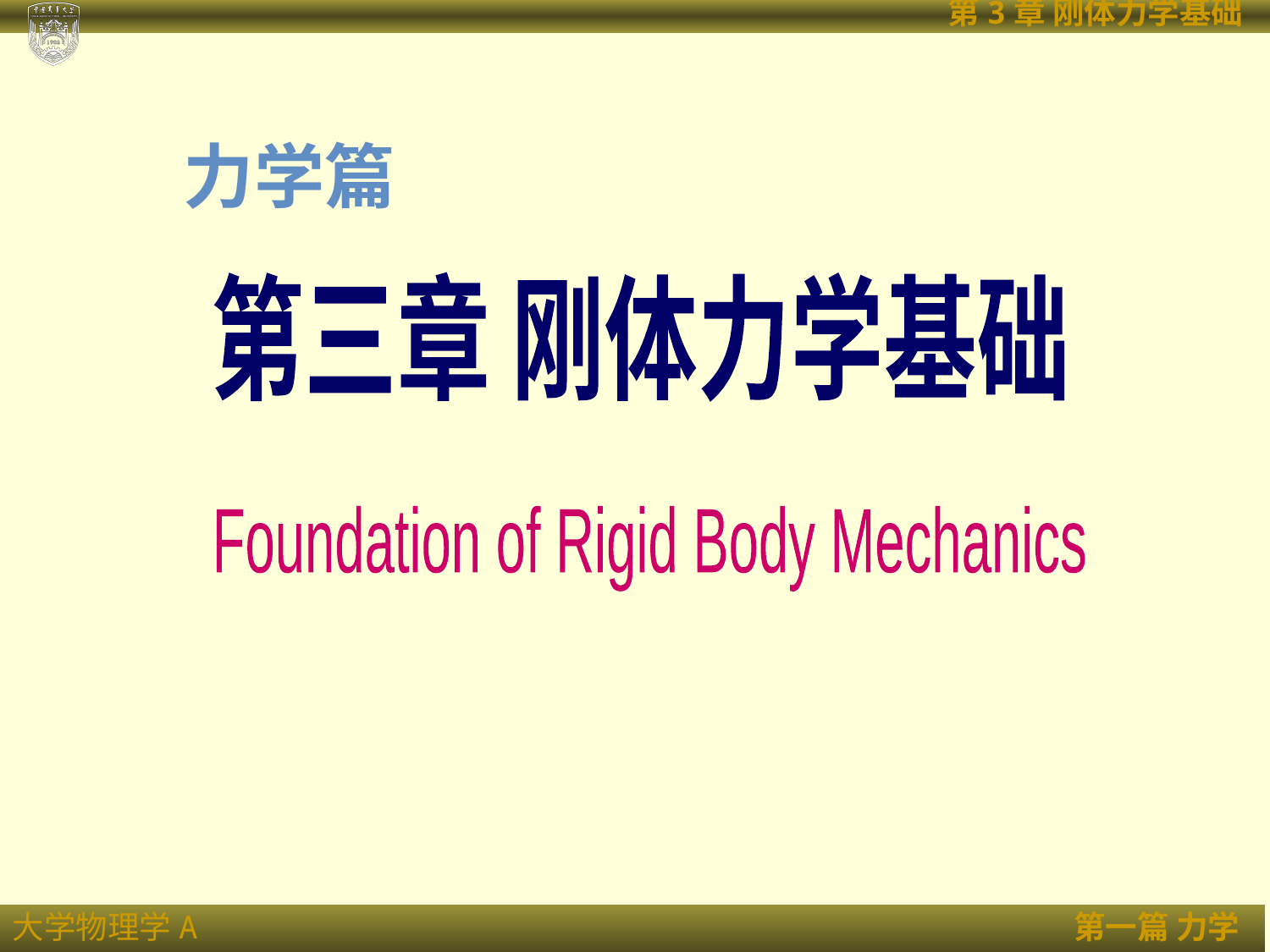

力学篇
第三章 刚体力学基础
Foundation of Rigid Body Mechanics